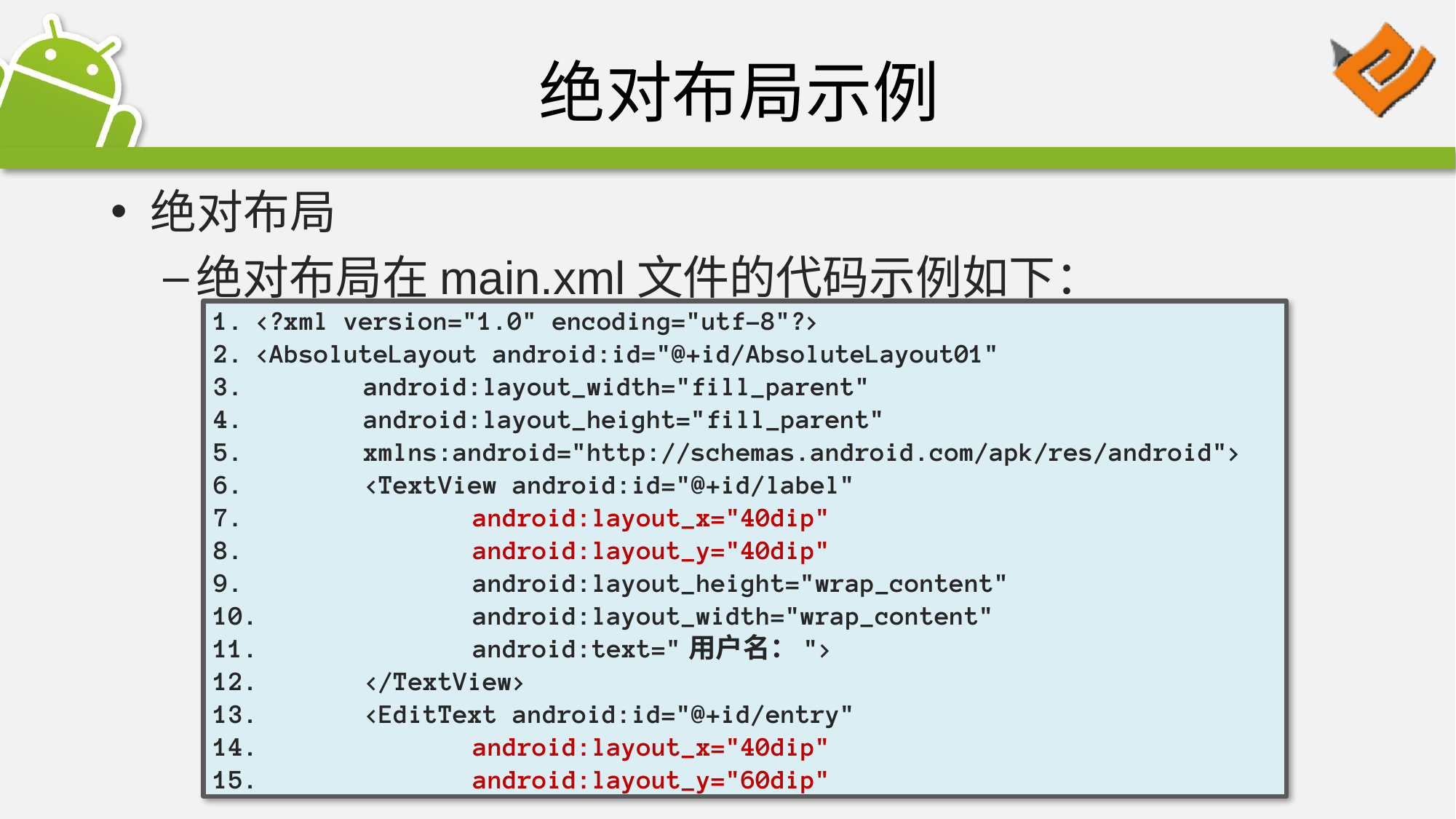

# 绝对布局示例
绝对布局
绝对布局在main.xml文件的代码示例如下：
<?xml version="1.0" encoding="utf-8"?>
<AbsoluteLayout android:id="@+id/AbsoluteLayout01"
	android:layout_width="fill_parent"
	android:layout_height="fill_parent"
	xmlns:android="http://schemas.android.com/apk/res/android">
	<TextView android:id="@+id/label"
		android:layout_x="40dip"
		android:layout_y="40dip"
		android:layout_height="wrap_content"
		android:layout_width="wrap_content"
		android:text="用户名：">
	</TextView>
	<EditText android:id="@+id/entry"
		android:layout_x="40dip"
		android:layout_y="60dip"